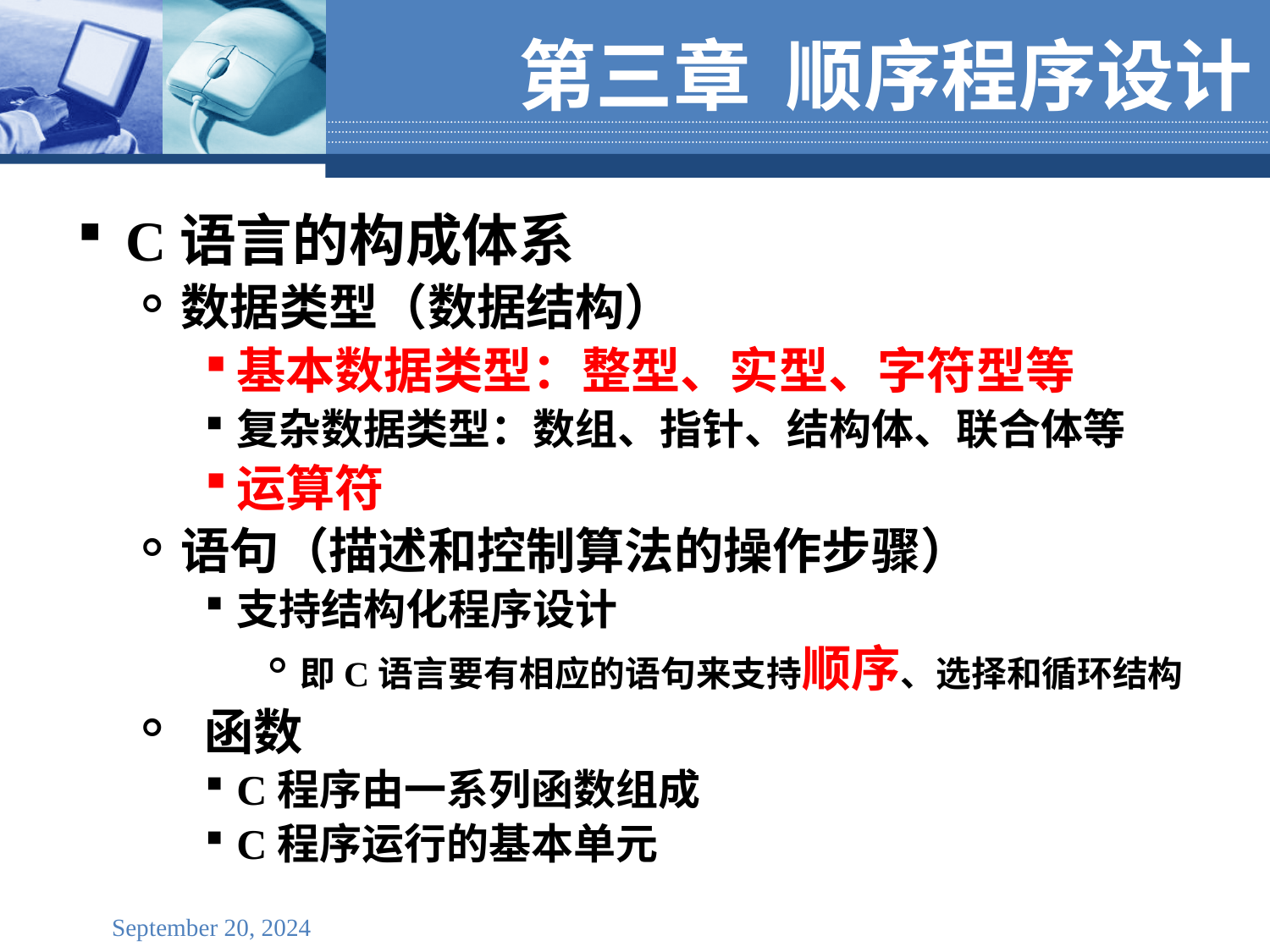

第三章  顺序程序设计
# C语言的构成体系
数据类型（数据结构）
基本数据类型：整型、实型、字符型等
复杂数据类型：数组、指针、结构体、联合体等
运算符
语句（描述和控制算法的操作步骤）
支持结构化程序设计
即C语言要有相应的语句来支持顺序、选择和循环结构
 函数
C程序由一系列函数组成
C程序运行的基本单元
September 20, 2024